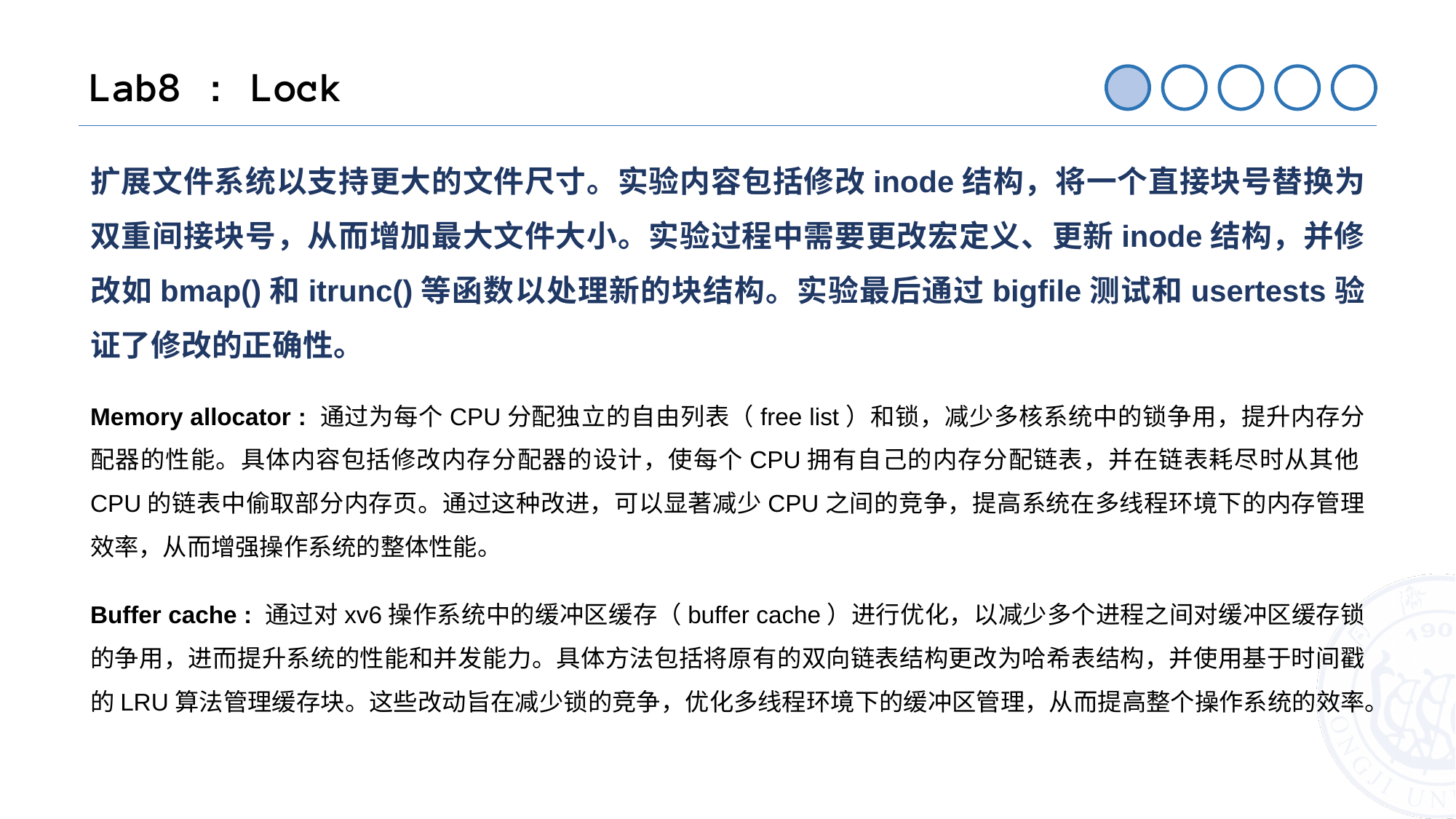

Lab8 : Lock

扩展文件系统以支持更大的文件尺寸。实验内容包括修改inode结构，将一个直接块号替换为双重间接块号，从而增加最大文件大小。实验过程中需要更改宏定义、更新inode结构，并修改如bmap()和itrunc()等函数以处理新的块结构。实验最后通过bigfile测试和usertests验证了修改的正确性。
Memory allocator : 通过为每个CPU分配独立的自由列表（free list）和锁，减少多核系统中的锁争用，提升内存分配器的性能。具体内容包括修改内存分配器的设计，使每个CPU拥有自己的内存分配链表，并在链表耗尽时从其他CPU的链表中偷取部分内存页。通过这种改进，可以显著减少CPU之间的竞争，提高系统在多线程环境下的内存管理效率，从而增强操作系统的整体性能。
Buffer cache : 通过对xv6操作系统中的缓冲区缓存（buffer cache）进行优化，以减少多个进程之间对缓冲区缓存锁的争用，进而提升系统的性能和并发能力。具体方法包括将原有的双向链表结构更改为哈希表结构，并使用基于时间戳的LRU算法管理缓存块。这些改动旨在减少锁的竞争，优化多线程环境下的缓冲区管理，从而提高整个操作系统的效率。